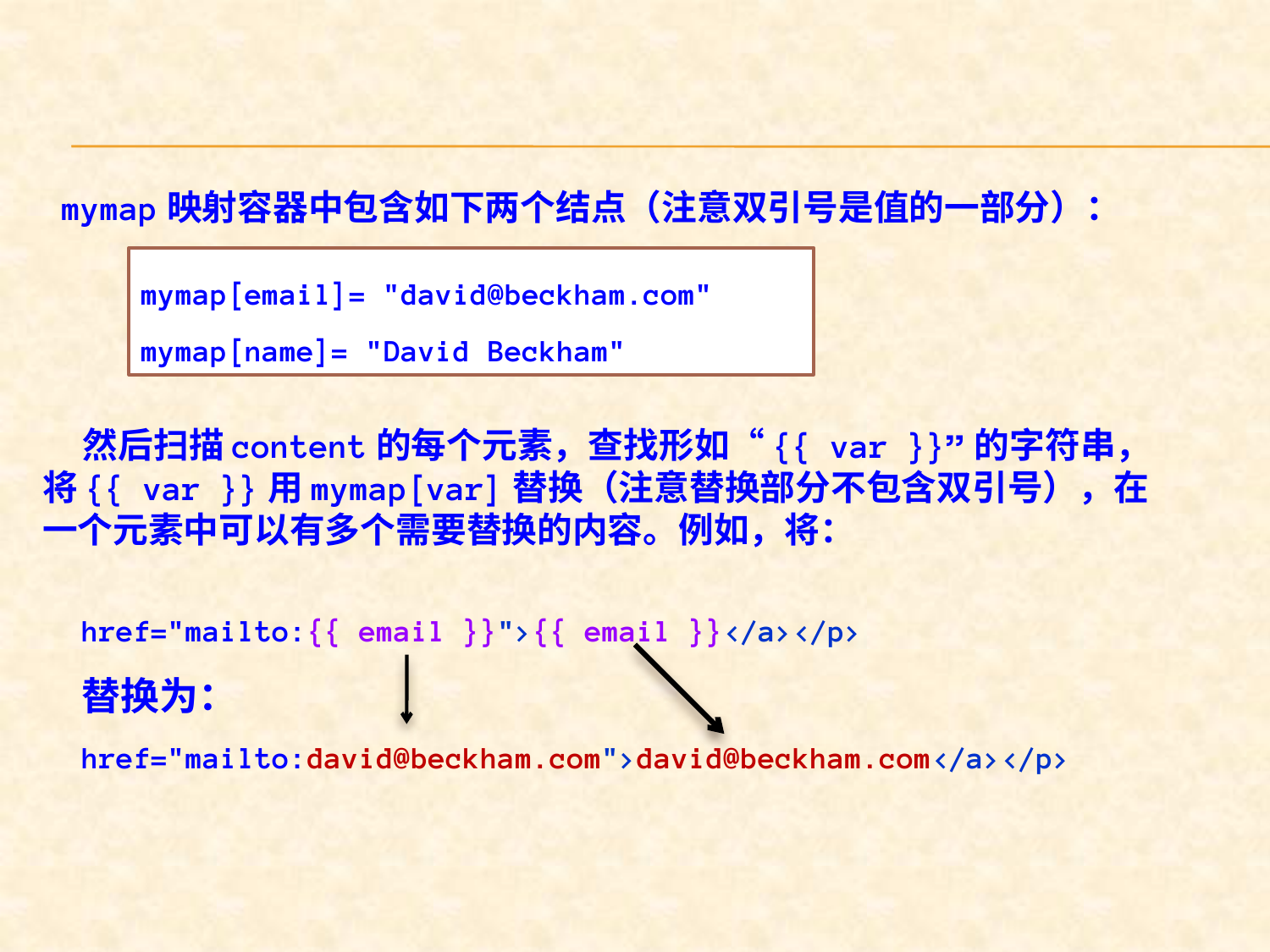

mymap映射容器中包含如下两个结点（注意双引号是值的一部分）：
mymap[email]= "david@beckham.com"
mymap[name]= "David Beckham"
    然后扫描content的每个元素，查找形如“{{ var }}”的字符串，将{{ var }}用mymap[var]替换（注意替换部分不包含双引号），在一个元素中可以有多个需要替换的内容。例如，将：
href="mailto:{{ email }}">{{ email }}</a></p>
替换为：
href="mailto:david@beckham.com">david@beckham.com</a></p>